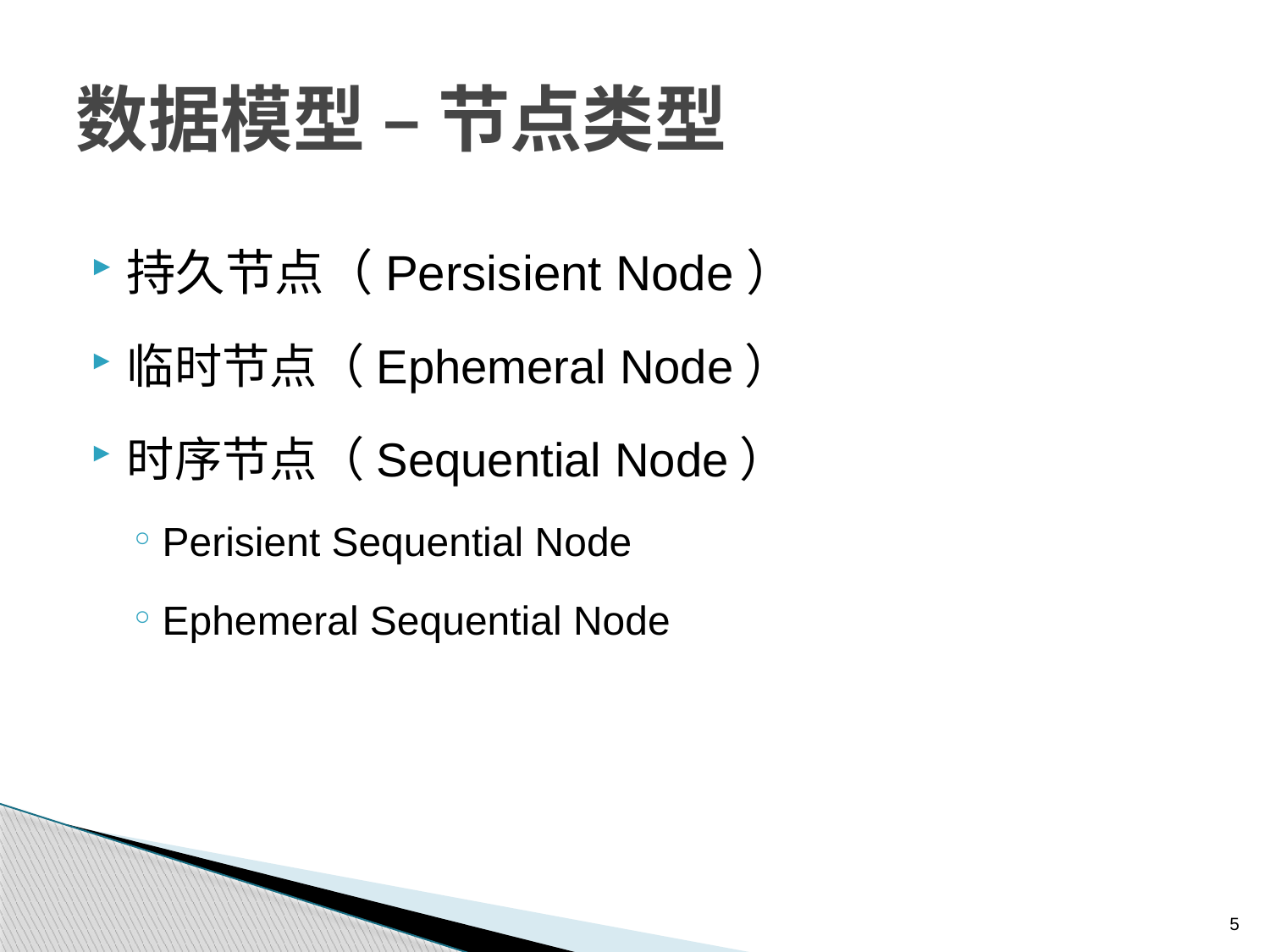

# 数据模型 – 节点类型
持久节点（Persisient Node）
临时节点（Ephemeral Node）
时序节点（Sequential Node）
Perisient Sequential Node
Ephemeral Sequential Node

5